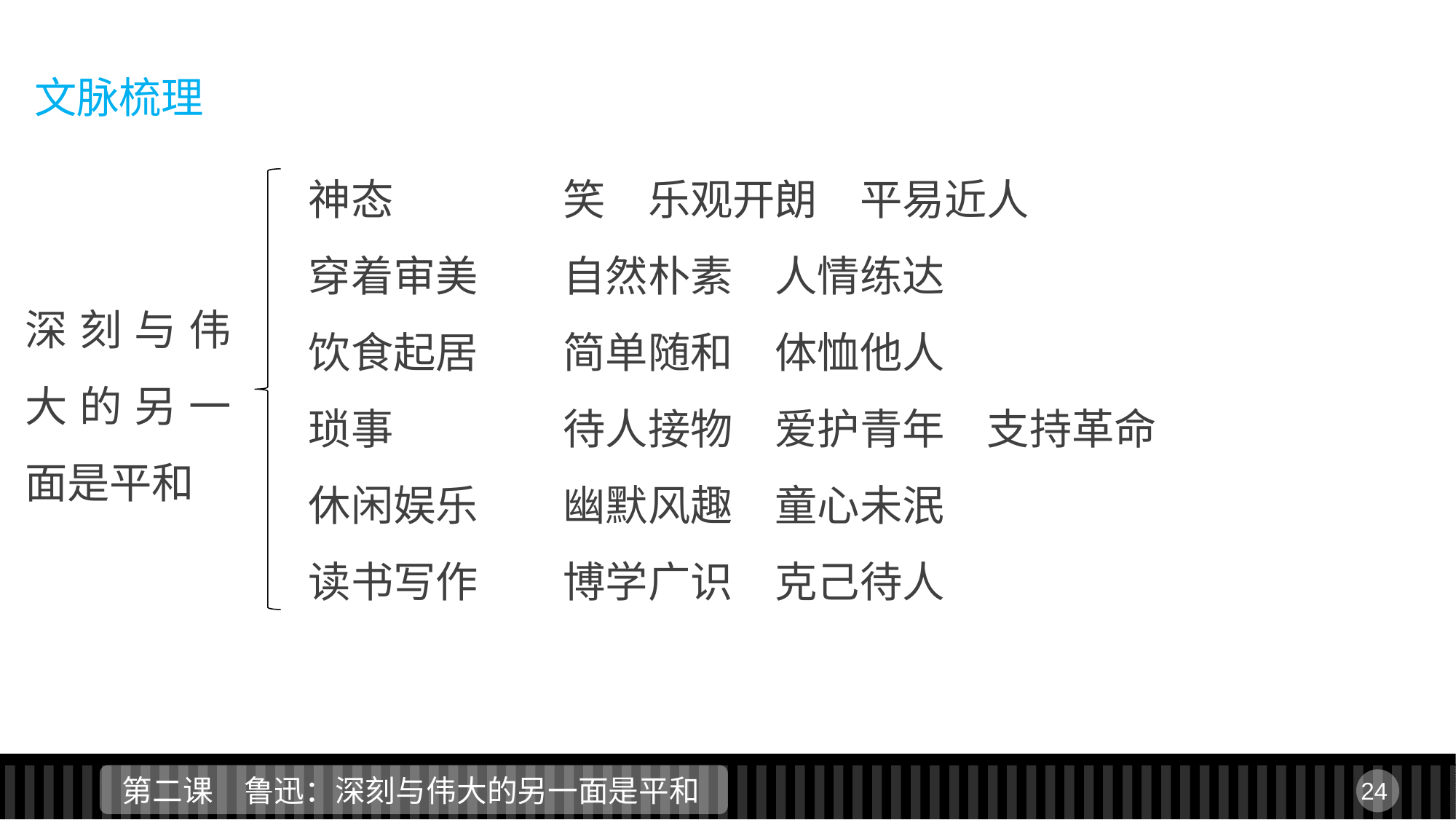

文脉梳理
神态　　　　笑　乐观开朗　平易近人
穿着审美　　自然朴素　人情练达
饮食起居　　简单随和　体恤他人
琐事　　　　待人接物　爱护青年　支持革命
休闲娱乐　　幽默风趣　童心未泯
读书写作　　博学广识　克己待人

深刻与伟大的另一面是平和